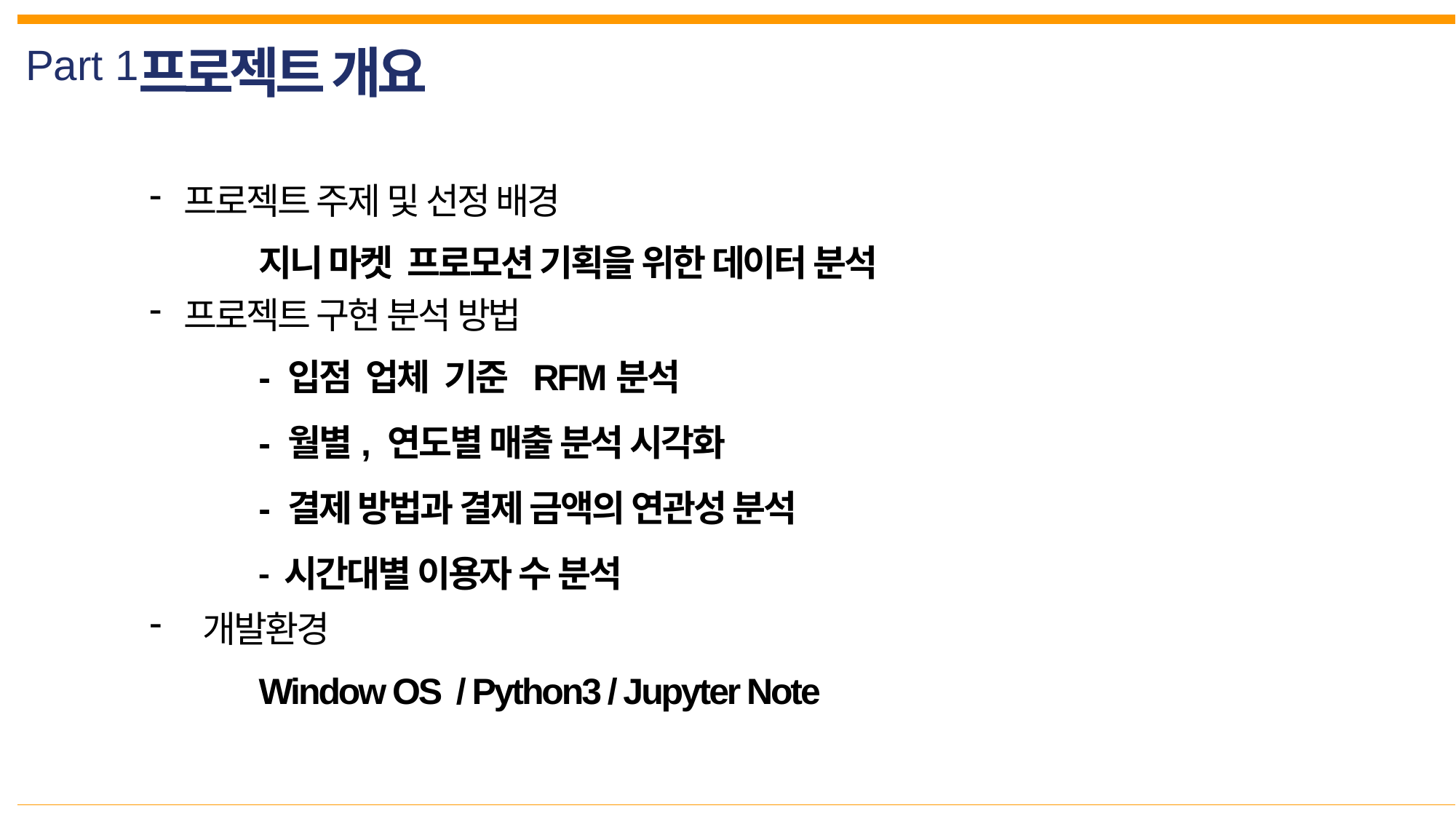

Part 1
프로젝트 개요
프로젝트 주제 및 선정 배경

	지니 마켓  프로모션 기획을 위한 데이터 분석
1, 내용을 입
프로젝트 구현 분석 방법

	- 입점  업체  기준  RFM분석
	- 월별, 연도별 매출 분석 시각화
	- 결제 방법과 결제 금액의 연관성 분석
	- 시간대별 이용자 수 분석

 개발환경

	Window OS  / Python3 / Jupyter Note
3, 내용을 입력하세요